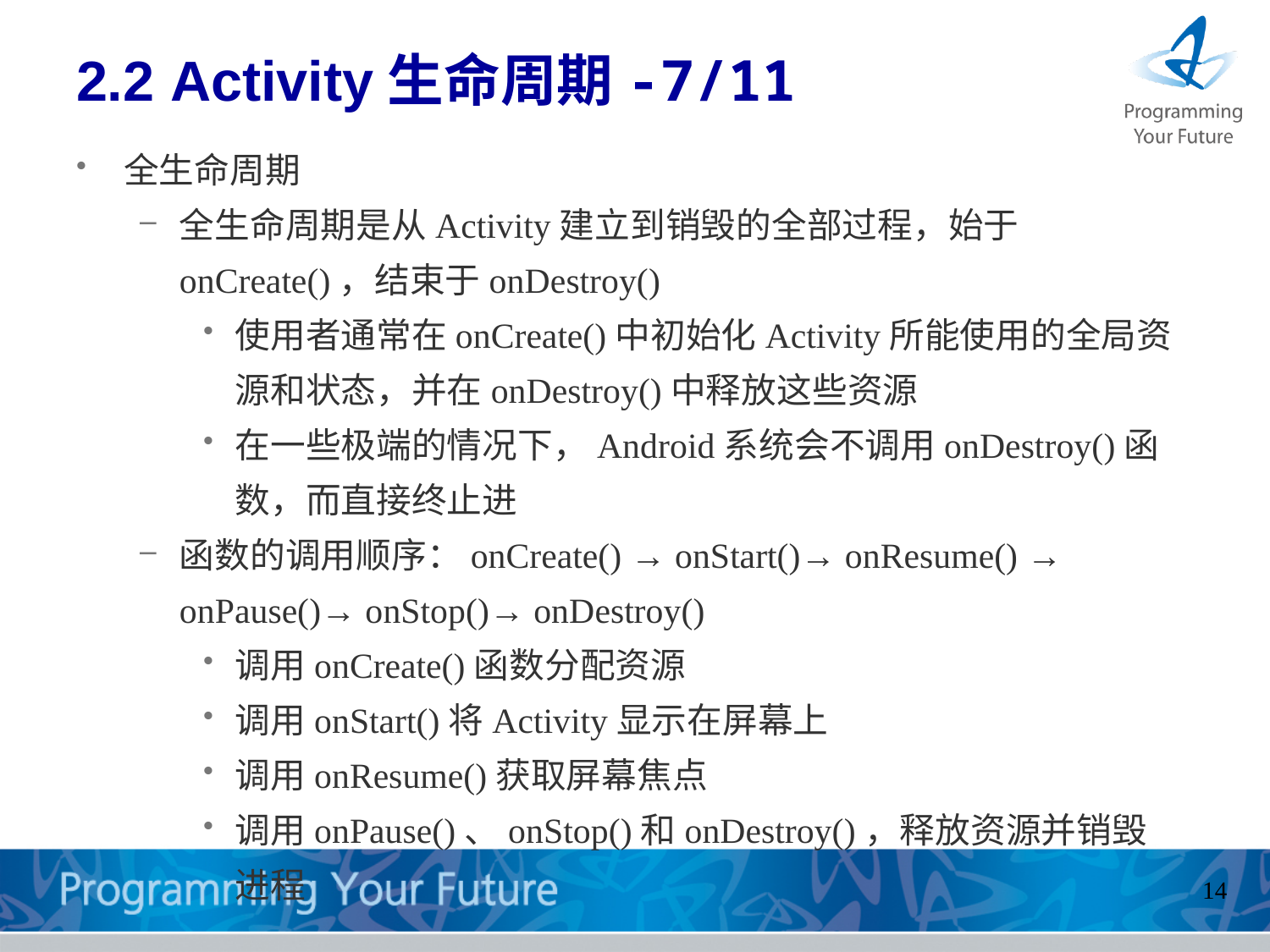

# 2.2 Activity生命周期-7/11
全生命周期
全生命周期是从Activity建立到销毁的全部过程，始于onCreate()，结束于onDestroy()
使用者通常在onCreate()中初始化Activity所能使用的全局资源和状态，并在onDestroy()中释放这些资源
在一些极端的情况下，Android系统会不调用onDestroy()函数，而直接终止进
函数的调用顺序：onCreate() → onStart()→ onResume() → onPause()→ onStop()→ onDestroy()
调用onCreate()函数分配资源
调用onStart()将Activity显示在屏幕上
调用onResume()获取屏幕焦点
调用onPause()、onStop()和onDestroy()，释放资源并销毁进程